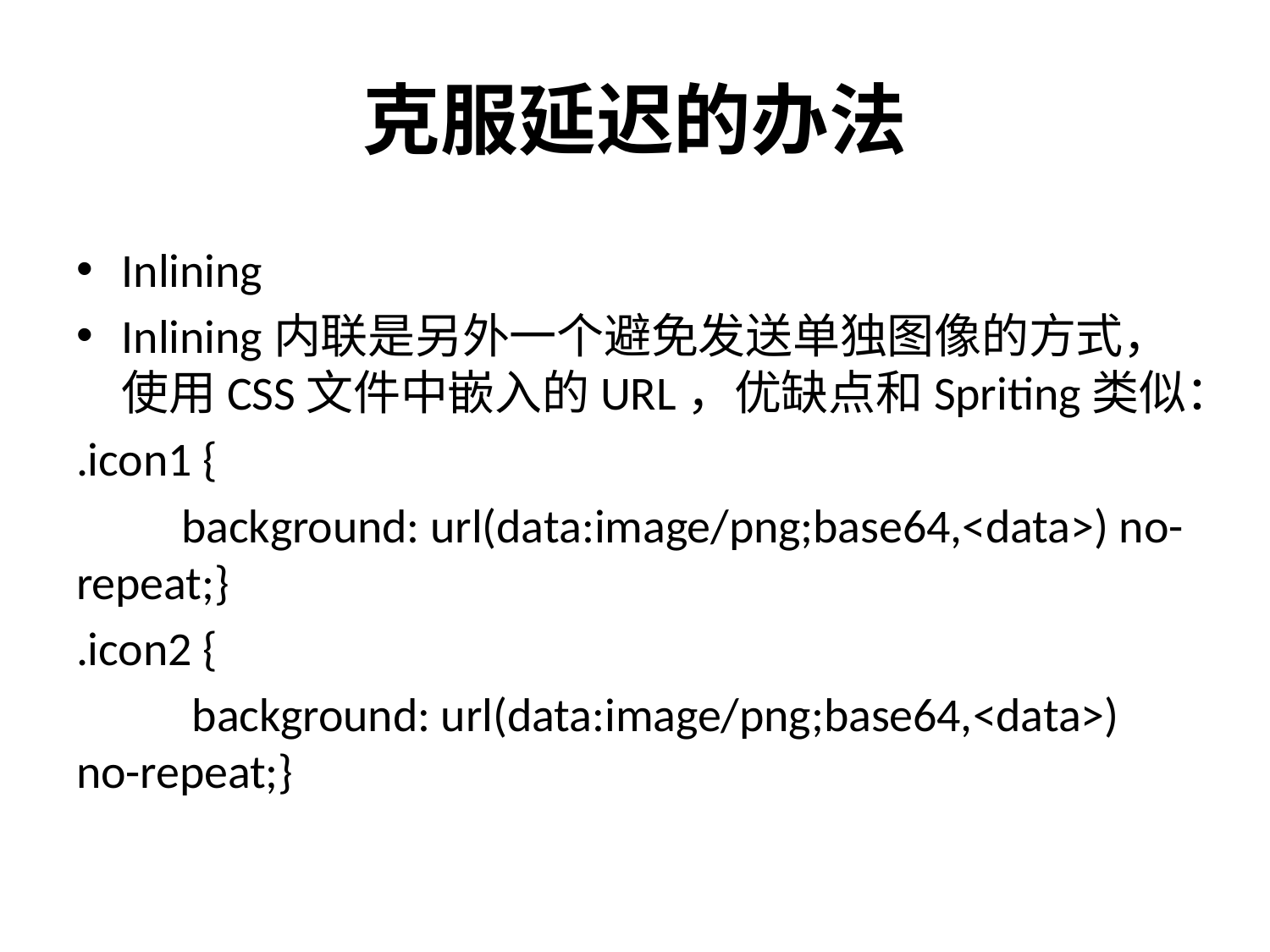

# 克服延迟的办法
Inlining
Inlining内联是另外一个避免发送单独图像的方式，使用CSS文件中嵌入的URL，优缺点和Spriting类似：
.icon1 {
　　background: url(data:image/png;base64,<data>) no-repeat;}
.icon2 {
　　 background: url(data:image/png;base64,<data>) no-repeat;}